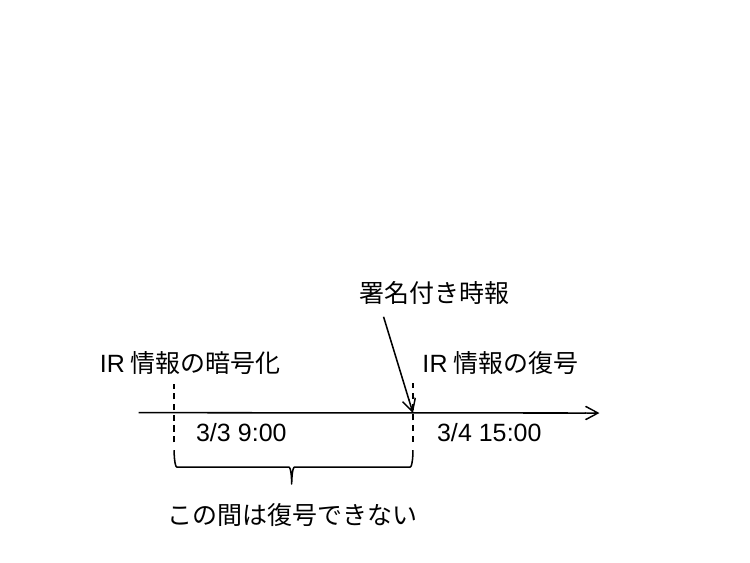

署名付き時報
IR情報の暗号化
IR情報の復号

3/3 9:00
3/4 15:00
この間は復号できない